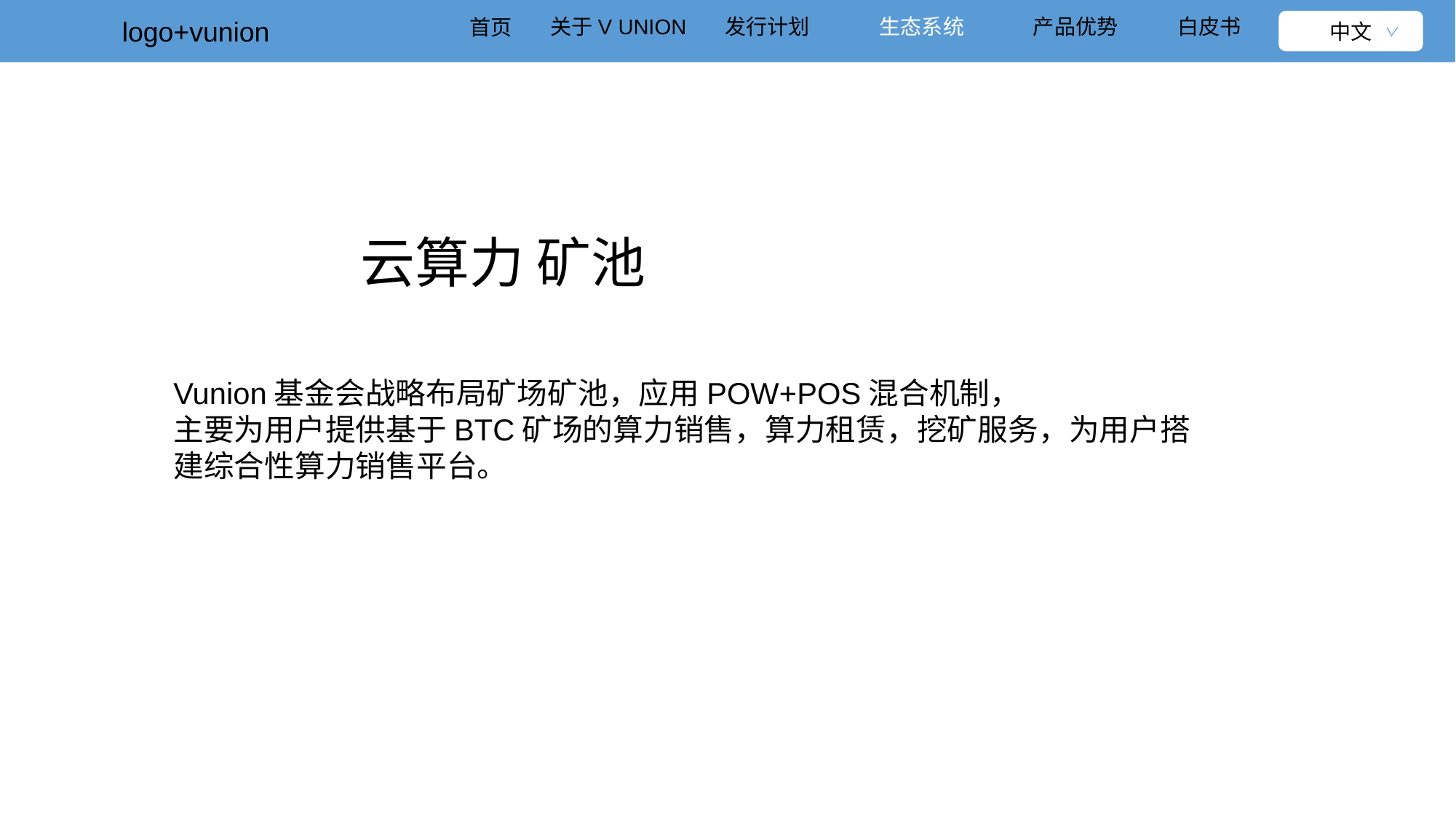

关于V UNION
发行计划
生态系统
产品优势
白皮书
首页
logo+vunion
中文
云算力 矿池
Vunion基金会战略布局矿场矿池，应用POW+POS混合机制，
主要为用户提供基于BTC矿场的算力销售，算力租赁，挖矿服务，为用户搭建综合性算力销售平台。